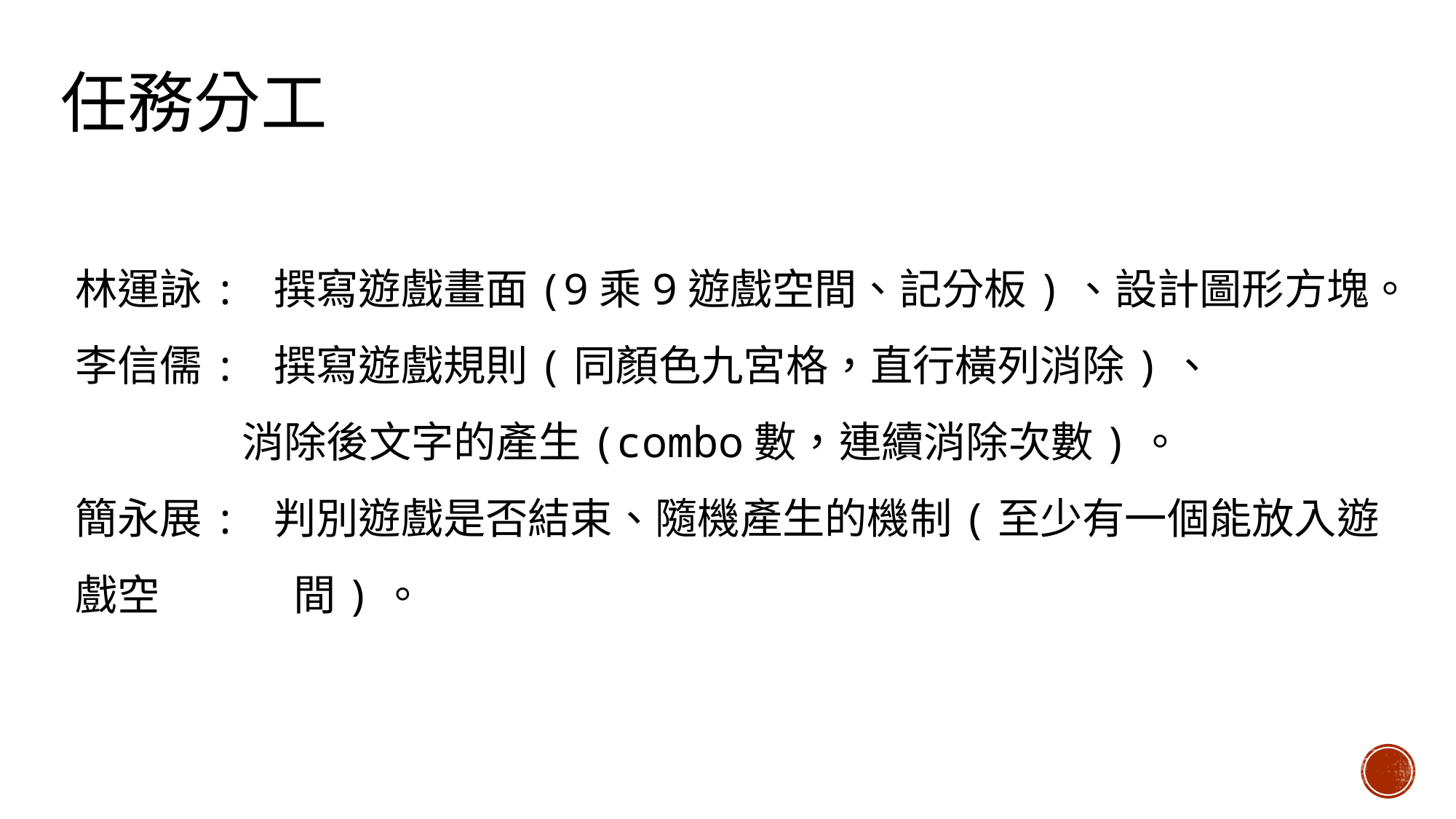

任務分工
林運詠: 撰寫遊戲畫面(9乘9遊戲空間、記分板)、設計圖形方塊。
李信儒: 撰寫遊戲規則(同顏色九宮格，直行橫列消除)、
	     消除後文字的產生(combo數，連續消除次數)。
簡永展: 判別遊戲是否結束、隨機產生的機制(至少有一個能放入遊戲空		間)。